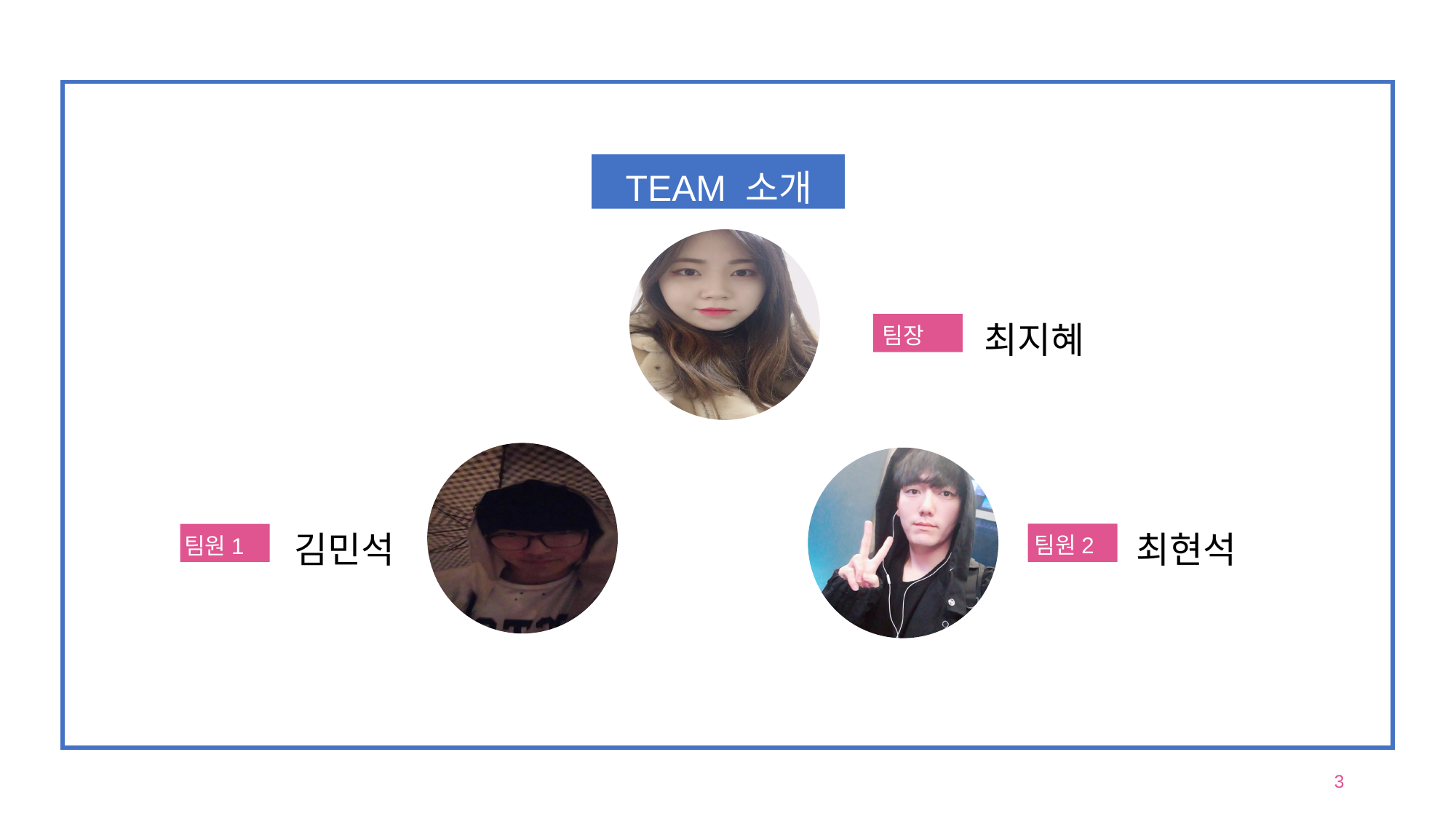

TEAM 소개

최지혜
팀장

팀원2
김민석
최현석

팀원2

팀원1

3